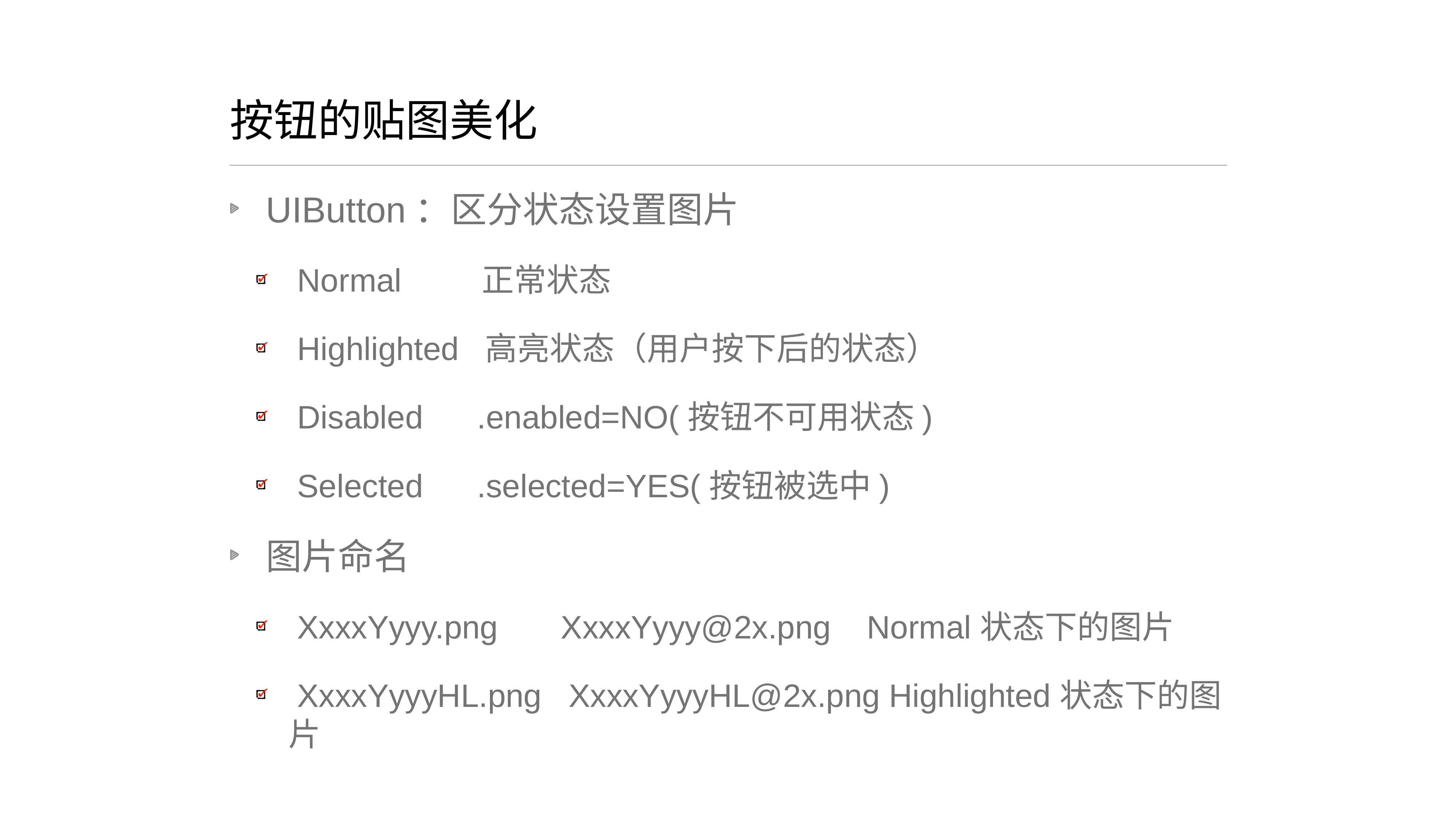

# 按钮的贴图美化
UIButton：区分状态设置图片
 Normal        正常状态
 Highlighted  高亮状态（用户按下后的状态）
 Disabled      .enabled=NO(按钮不可用状态)
 Selected      .selected=YES(按钮被选中)
图片命名
 XxxxYyyy.png       XxxxYyyy@2x.png    Normal状态下的图片
 XxxxYyyyHL.png   XxxxYyyyHL@2x.png Highlighted状态下的图片